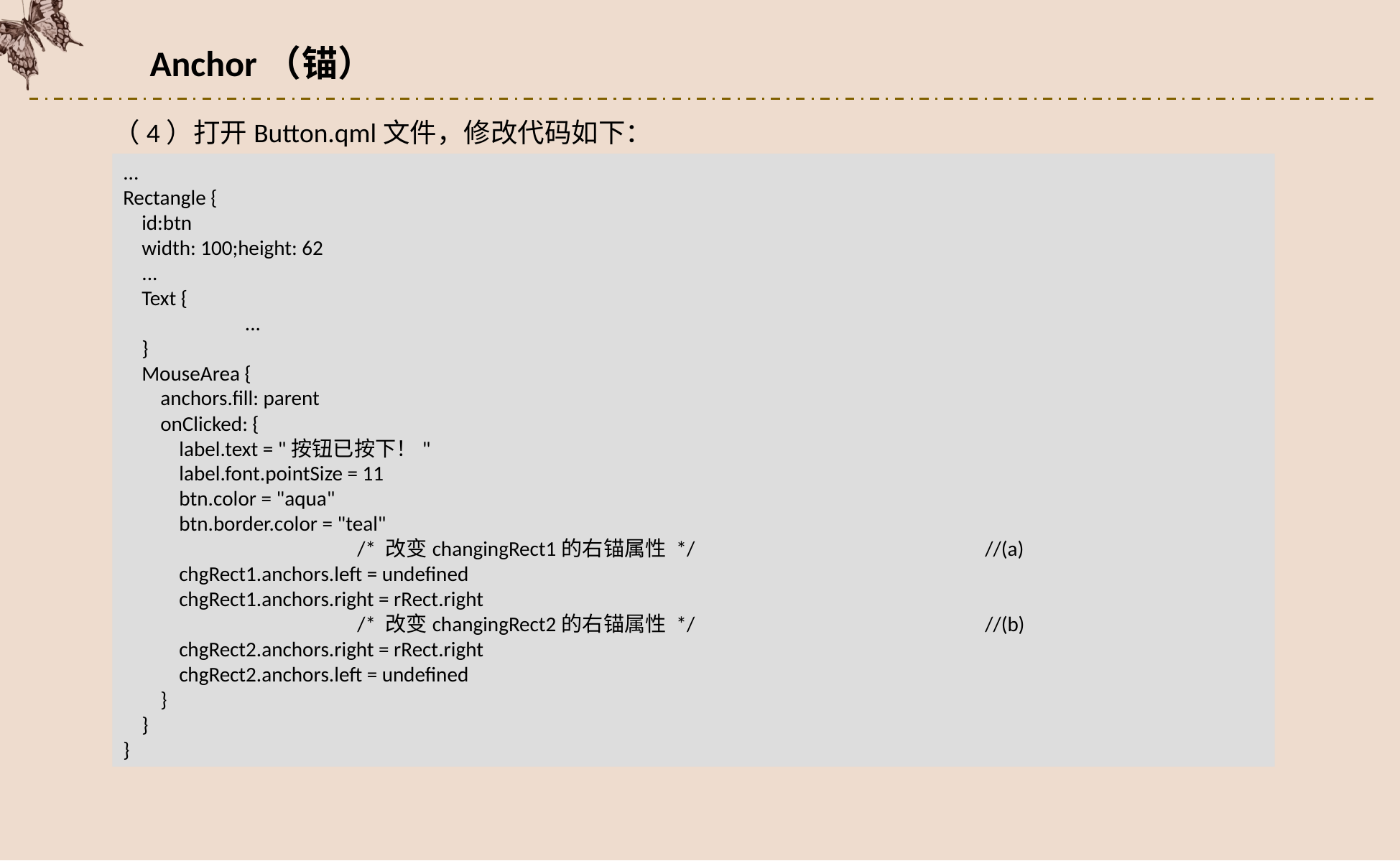

Anchor（锚）
（4）打开Button.qml文件，修改代码如下：
...
Rectangle {
    id:btn
    width: 100;height: 62
    ...
    Text {
	   ...
    }
    MouseArea {
        anchors.fill: parent
        onClicked: {
            label.text = "按钮已按下！"
            label.font.pointSize = 11
            btn.color = "aqua"
            btn.border.color = "teal"
		    /* 改变changingRect1的右锚属性 */			//(a)
            chgRect1.anchors.left = undefined
            chgRect1.anchors.right = rRect.right
		    /* 改变changingRect2的右锚属性 */			//(b)
            chgRect2.anchors.right = rRect.right
            chgRect2.anchors.left = undefined
        }
    }
}